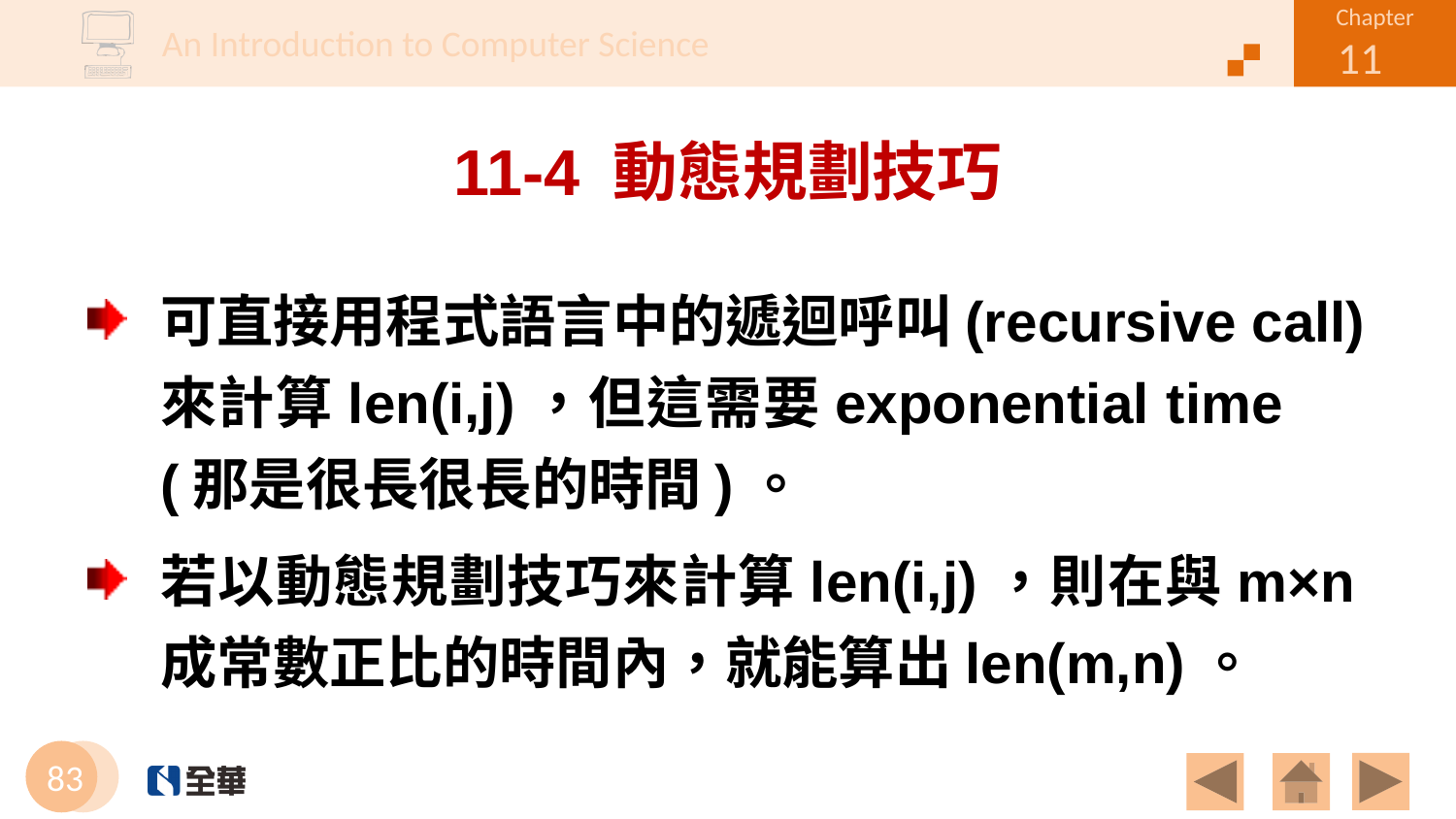

# 11-4 動態規劃技巧
可直接用程式語言中的遞迴呼叫(recursive call)來計算len(i,j)，但這需要exponential time　(那是很長很長的時間)。
若以動態規劃技巧來計算len(i,j)，則在與m×n成常數正比的時間內，就能算出len(m,n)。